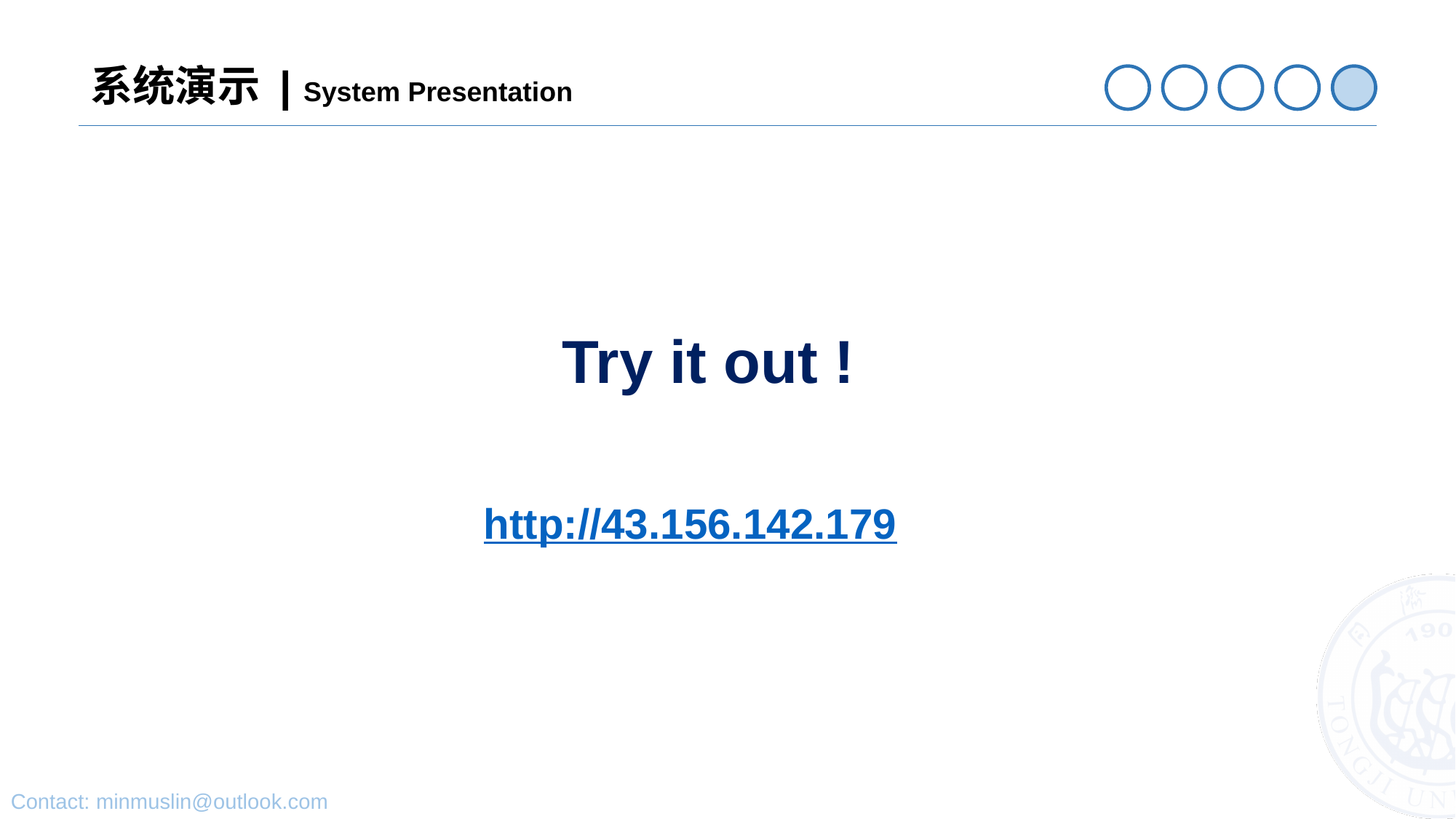

系统演示 | System Presentation

Try it out !
http://43.156.142.179
Contact: minmuslin@outlook.com